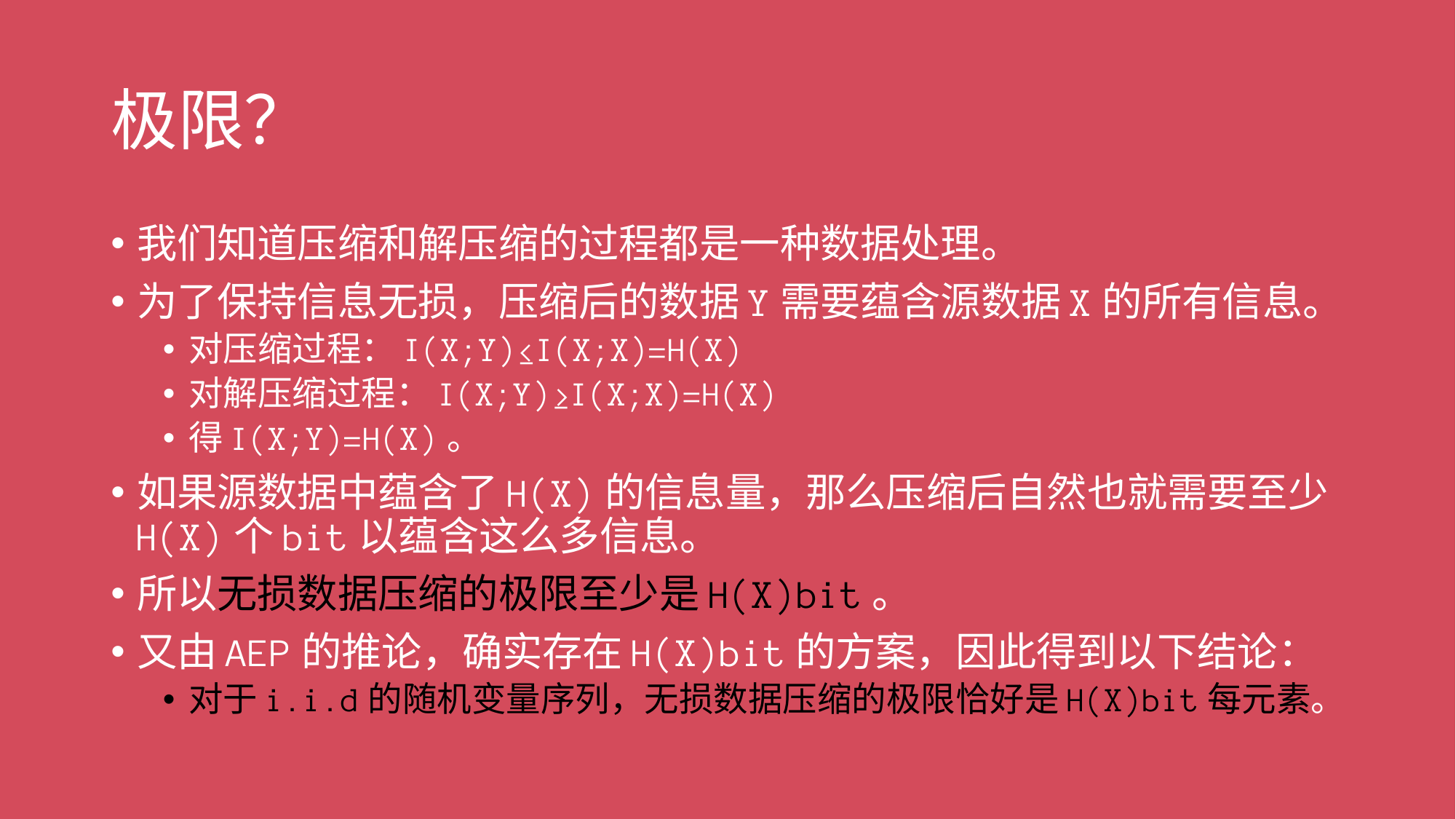

# 极限？
我们知道压缩和解压缩的过程都是一种数据处理。
为了保持信息无损，压缩后的数据Y需要蕴含源数据X的所有信息。
对压缩过程：I(X;Y)≤I(X;X)=H(X)
对解压缩过程：I(X;Y)≥I(X;X)=H(X)
得I(X;Y)=H(X)。
如果源数据中蕴含了H(X)的信息量，那么压缩后自然也就需要至少H(X)个bit以蕴含这么多信息。
所以无损数据压缩的极限至少是H(X)bit。
又由AEP的推论，确实存在H(X)bit的方案，因此得到以下结论：
对于i.i.d的随机变量序列，无损数据压缩的极限恰好是H(X)bit每元素。